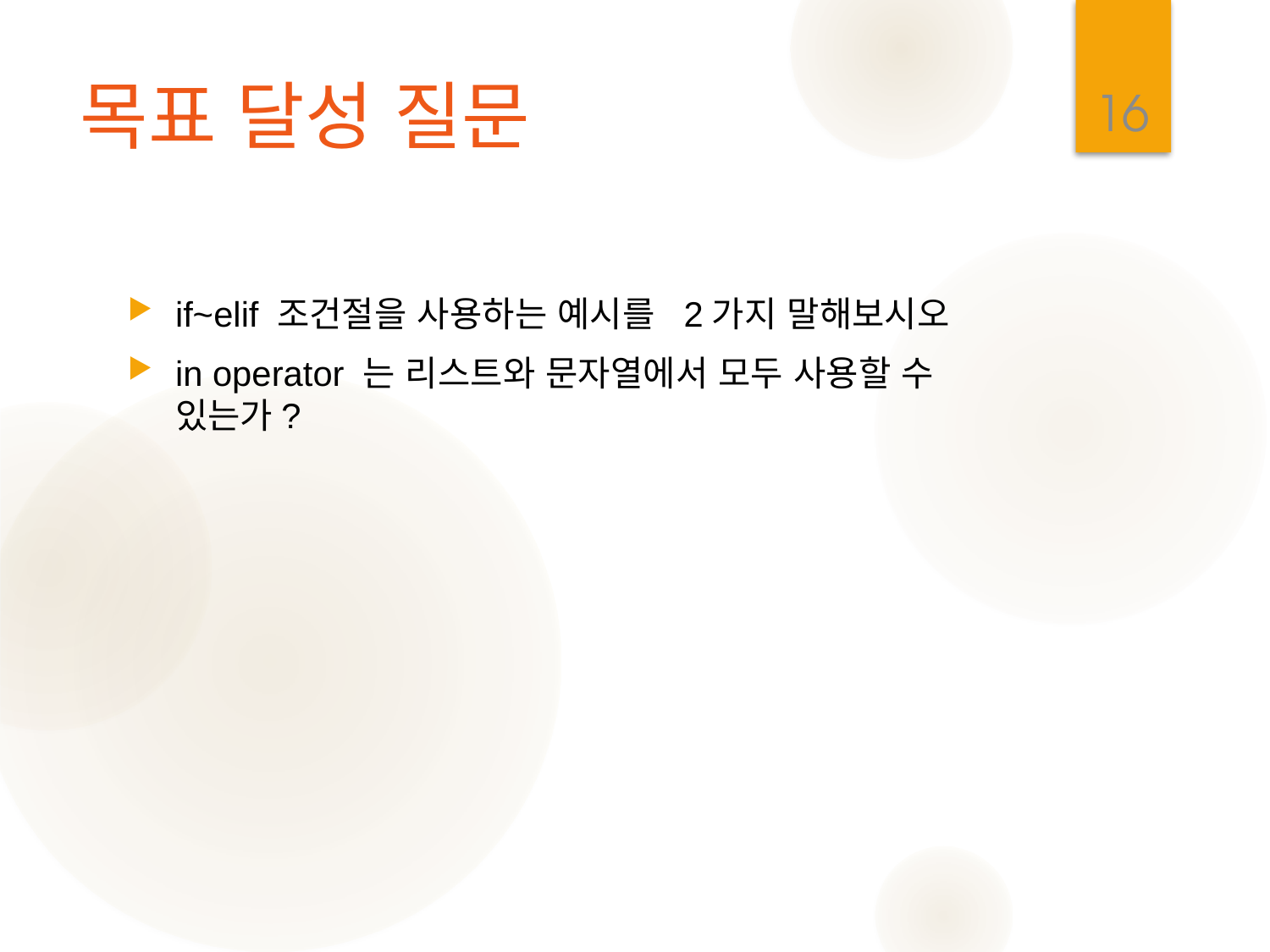

16
# 목표 달성 질문
if~elif 조건절을 사용하는 예시를  2가지 말해보시오
in operator 는 리스트와 문자열에서 모두 사용할 수 있는가?